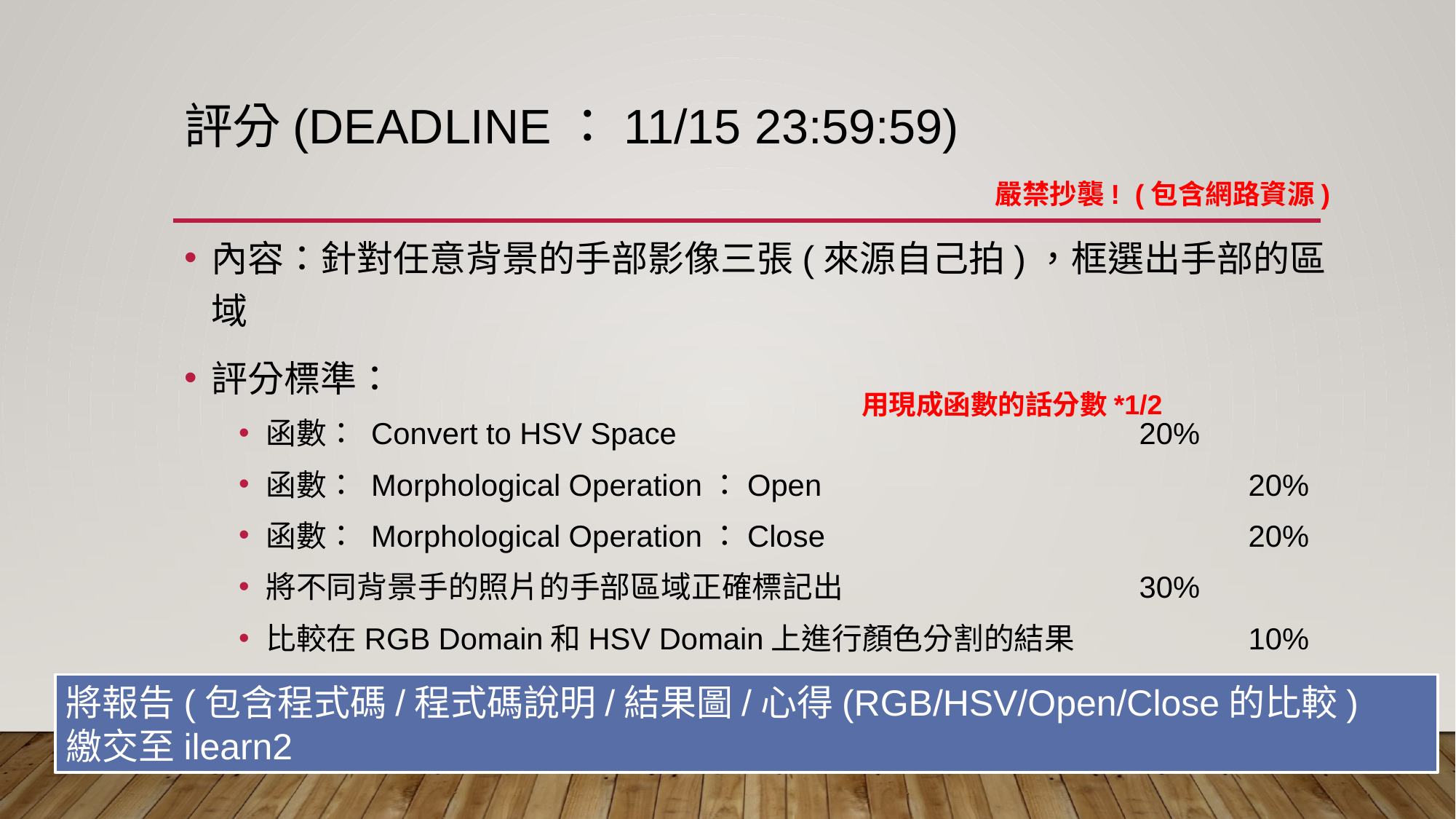

# 評分(DeadLine：11/15 23:59:59)
嚴禁抄襲!  (包含網路資源)
內容：針對任意背景的手部影像三張(來源自己拍)，框選出手部的區域
評分標準：
函數： Convert to HSV Space					20%
函數： Morphological Operation：Open				20%
函數： Morphological Operation：Close				20%
將不同背景手的照片的手部區域正確標記出			30%
比較在RGB Domain和HSV Domain上進行顏色分割的結果		10%

用現成函數的話分數*1/2
將報告(包含程式碼/程式碼說明/結果圖/心得(RGB/HSV/Open/Close的比較)
繳交至ilearn2